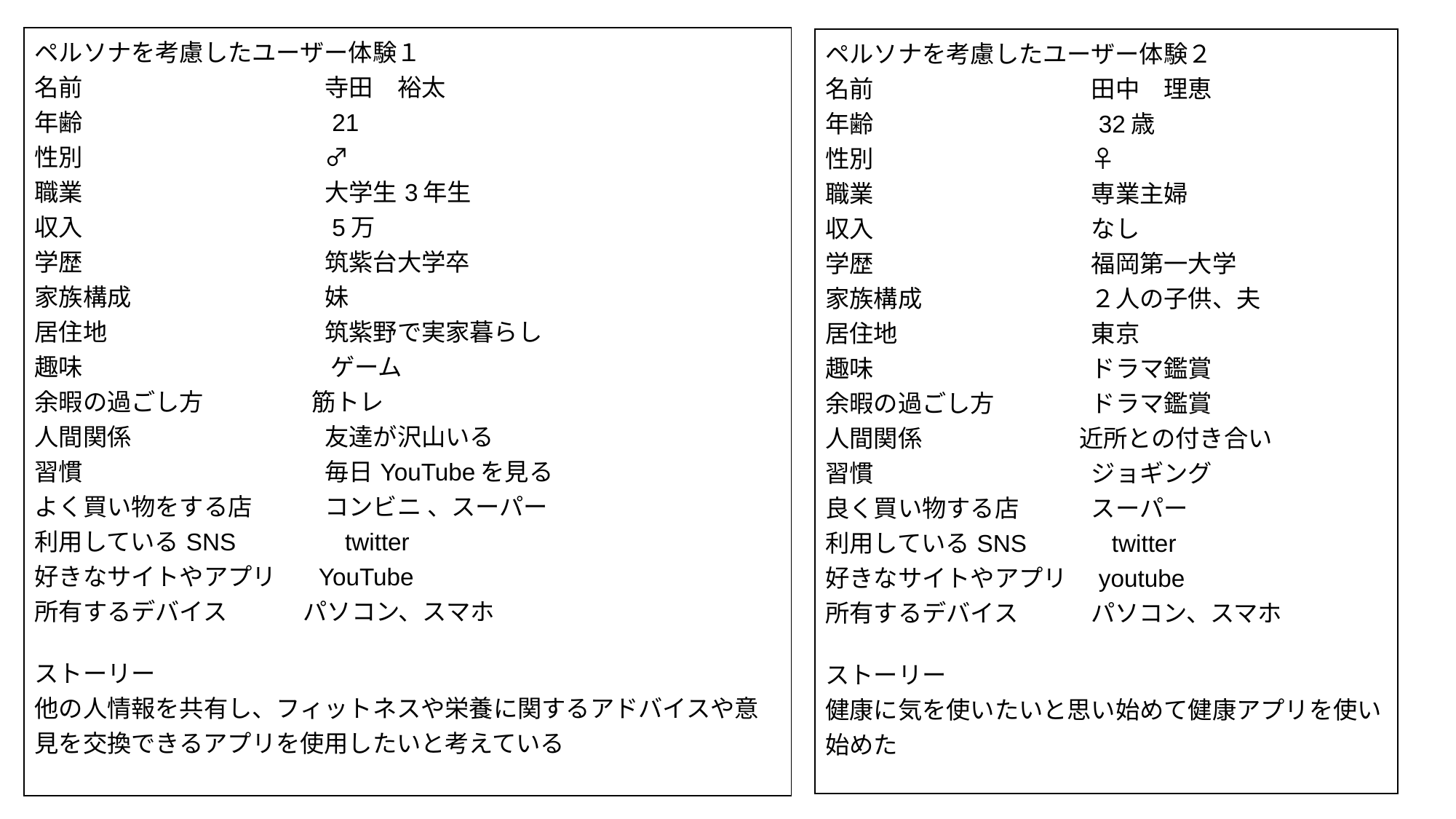

| ペルソナを考慮したユーザー体験１  名前　　　　　　　　　　寺田　裕太  年齢　　　　　　　　　　21 性別　　　　　　　　　　♂  職業　　　　　　　　　　大学生3年生  収入　　　　　　　　　　5万  学歴　　　　　　　　　　筑紫台大学卒  家族構成　　　　　　　　妹 居住地　　　　　　　　　筑紫野で実家暮らし  趣味　　　　　　　　　　 ゲーム 余暇の過ごし方 　　　　 筋トレ 人間関係　　　　　　　　友達が沢山いる  習慣　　　　　　　　　　毎日YouTubeを見る  よく買い物をする店　　　コンビニ 、スーパー 利用しているSNS　　　　twitter  好きなサイトやアプリ　  YouTube　  所有するデバイス   　　  パソコン、スマホ ストーリー  他の人情報を共有し、フィットネスや栄養に関するアドバイスや意見を交換できるアプリを使用したいと考えている |
| --- |
| ペルソナを考慮したユーザー体験２  名前　　　　　　　　　田中　理恵  年齢　　　　　　　　　32歳　  性別　　　　　　　　　♀  職業　　　　　　　　　専業主婦  収入　　　　　　　　　なし  学歴　　　　　　　　　福岡第一大学 家族構成　　　　　　　２人の子供、夫 居住地　　　　　　　　東京  趣味　　　　　　　　　ドラマ鑑賞 余暇の過ごし方　　　　ドラマ鑑賞 人間関係　　　　           近所との付き合い 習慣　　　　　　　　　ジョギング 良く買い物する店　　　スーパー 利用しているSNS　　　twitter  好きなサイトやアプリ　youtube  所有するデバイス　　　パソコン、スマホ ストーリー  健康に気を使いたいと思い始めて健康アプリを使い始めた |
| --- |